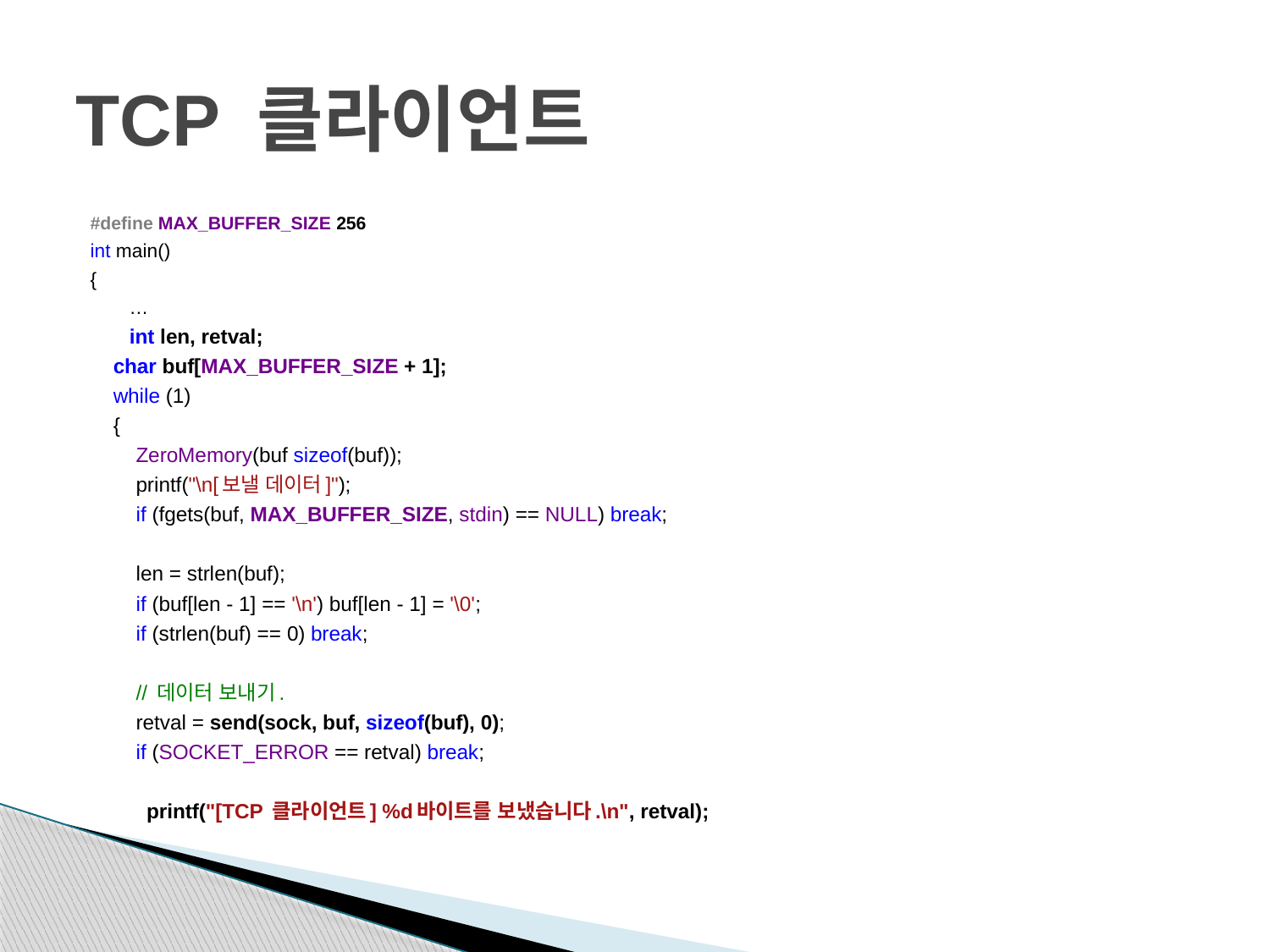

# TCP 클라이언트
#define MAX_BUFFER_SIZE 256
int main()
{
	 …
	 int len, retval;
    char buf[MAX_BUFFER_SIZE + 1];
    while (1)
    {
        ZeroMemory(buf sizeof(buf));
        printf("\n[보낼 데이터]");
        if (fgets(buf, MAX_BUFFER_SIZE, stdin) == NULL) break;

        len = strlen(buf);
        if (buf[len - 1] == '\n') buf[len - 1] = '\0';
        if (strlen(buf) == 0) break;

        // 데이터 보내기.
        retval = send(sock, buf, sizeof(buf), 0);
        if (SOCKET_ERROR == retval) break;

	    printf("[TCP 클라이언트] %d바이트를 보냈습니다.\n", retval);